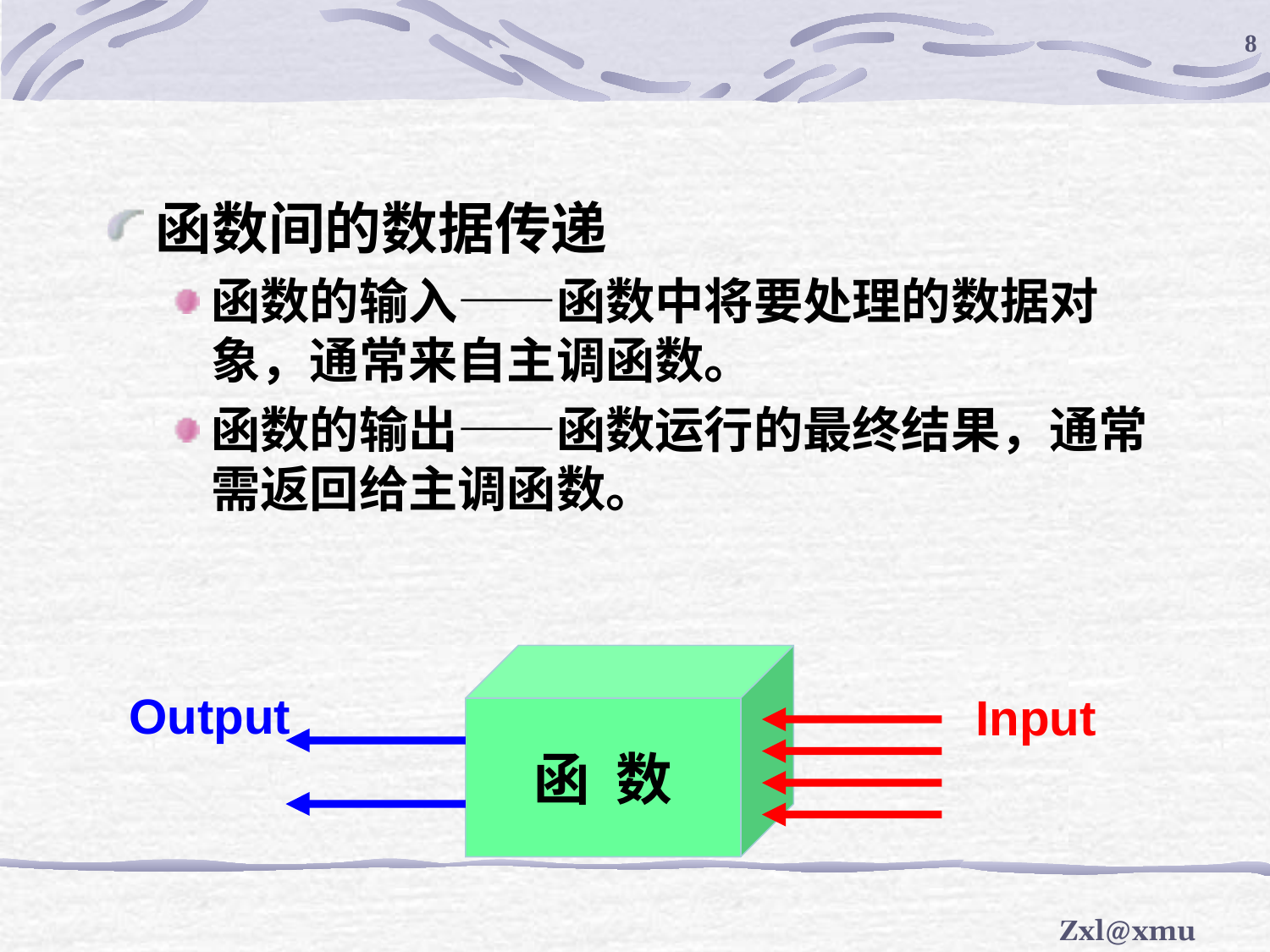

8
函数间的数据传递
函数的输入——函数中将要处理的数据对象，通常来自主调函数。
函数的输出——函数运行的最终结果，通常需返回给主调函数。
函  数
Output
Input